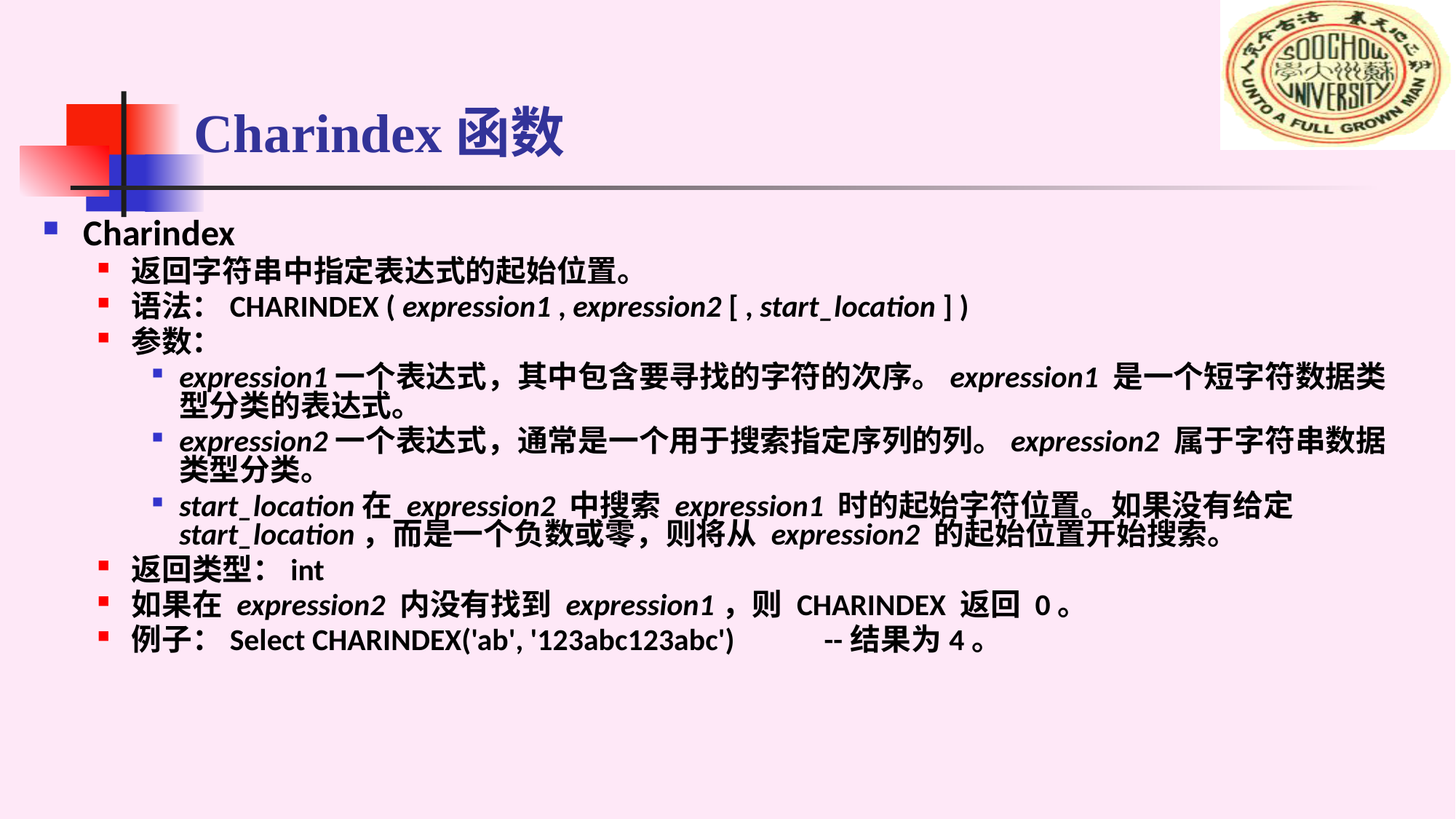

# Charindex函数
Charindex
返回字符串中指定表达式的起始位置。
语法：CHARINDEX ( expression1 , expression2 [ , start_location ] )
参数：
expression1一个表达式，其中包含要寻找的字符的次序。expression1 是一个短字符数据类型分类的表达式。
expression2一个表达式，通常是一个用于搜索指定序列的列。expression2 属于字符串数据类型分类。
start_location在 expression2 中搜索 expression1 时的起始字符位置。如果没有给定 start_location，而是一个负数或零，则将从 expression2 的起始位置开始搜索。
返回类型：int
如果在 expression2 内没有找到 expression1，则 CHARINDEX 返回 0。
例子：Select CHARINDEX('ab', '123abc123abc')             --结果为4。